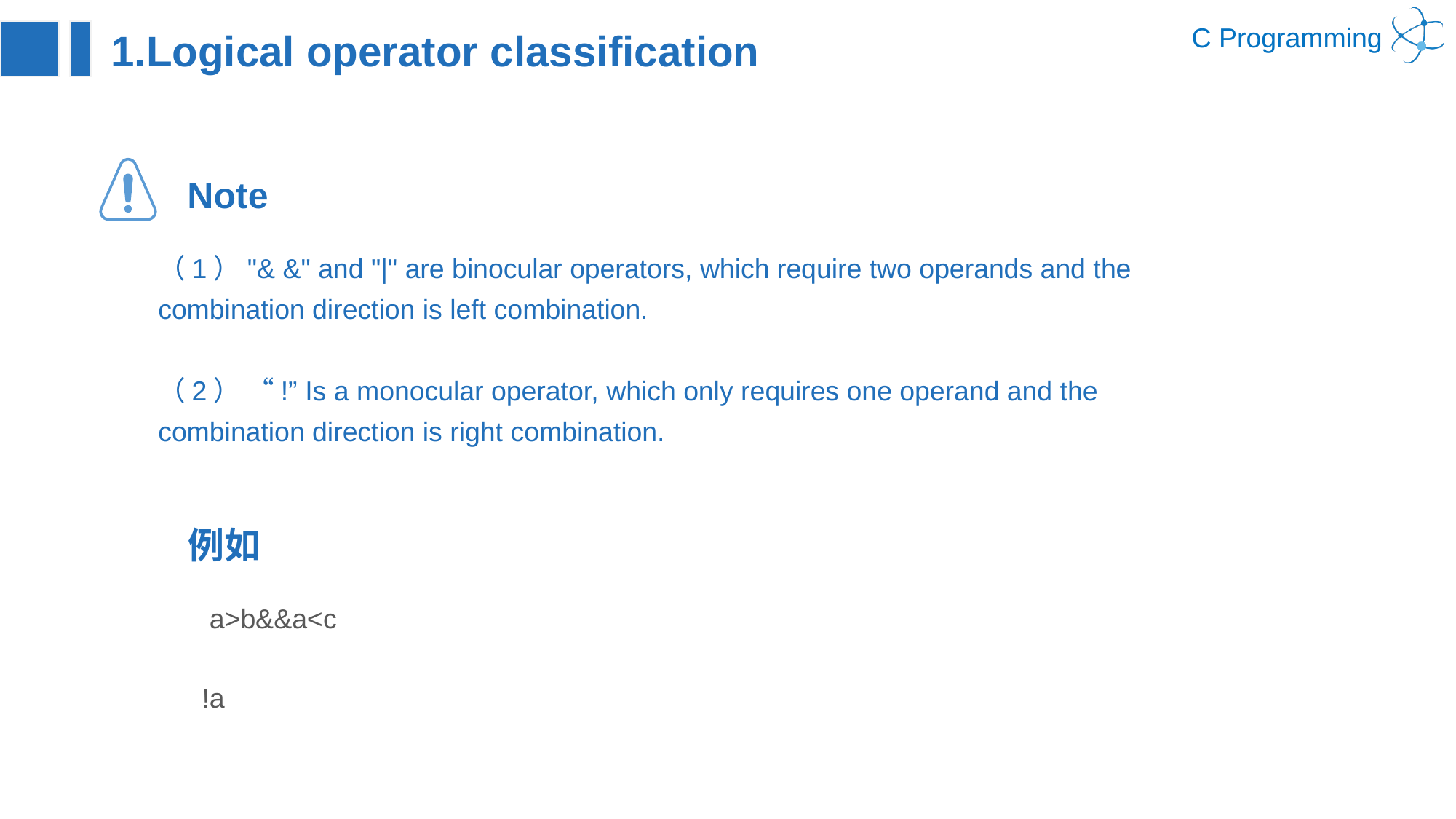

1.Logical operator classification

Note
（1）"& &" and "|" are binocular operators, which require two operands and the combination direction is left combination.
（2） “!” Is a monocular operator, which only requires one operand and the combination direction is right combination.
例如：
a>b&&a<c
!a